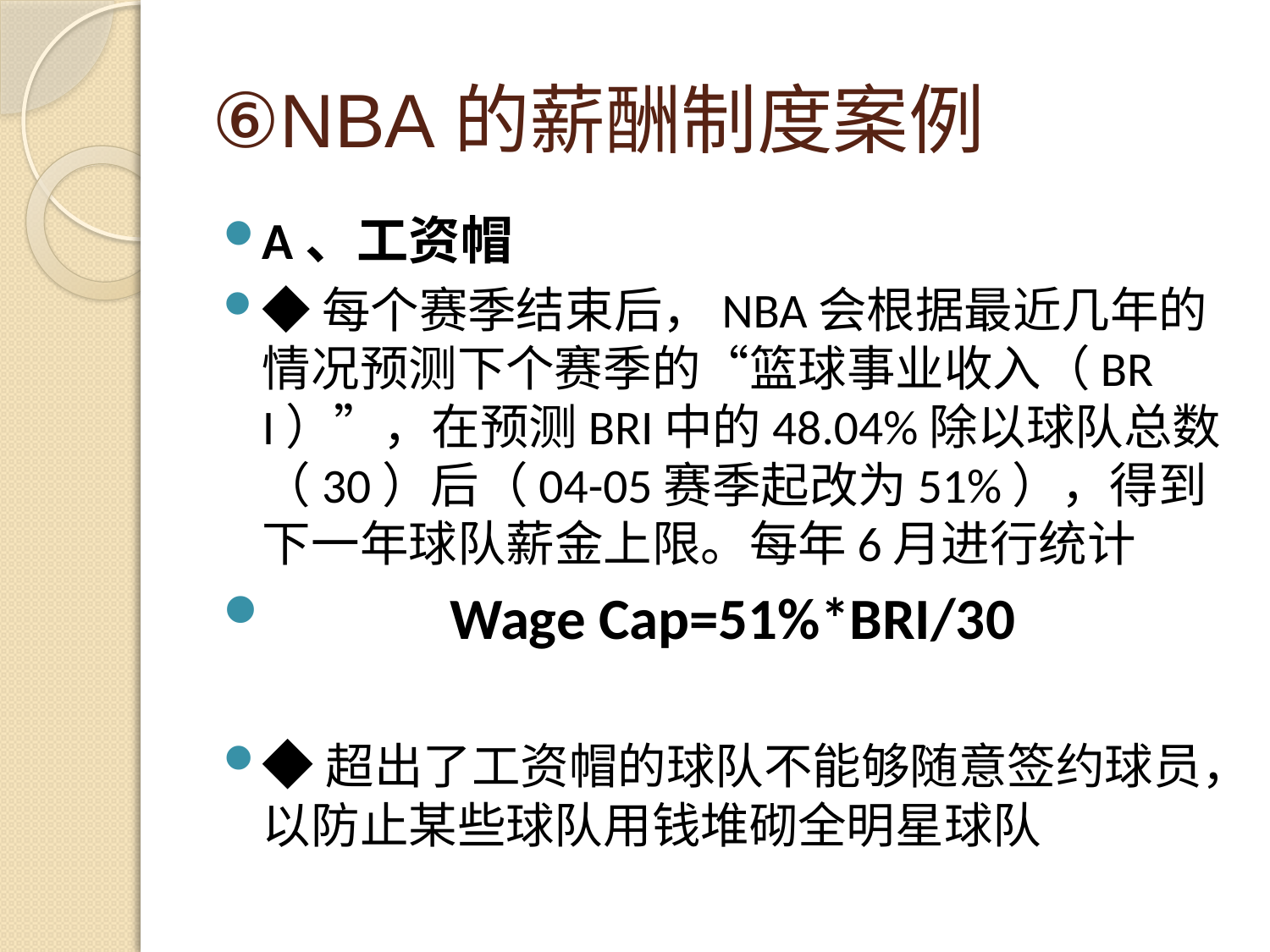

# ⑥NBA的薪酬制度案例
A、工资帽
◆每个赛季结束后，NBA会根据最近几年的情况预测下个赛季的“篮球事业收入（BRI）”，在预测BRI中的48.04%除以球队总数（30）后（04-05赛季起改为51%），得到下一年球队薪金上限。每年6月进行统计
              Wage Cap=51%*BRI/30

◆超出了工资帽的球队不能够随意签约球员，以防止某些球队用钱堆砌全明星球队

14